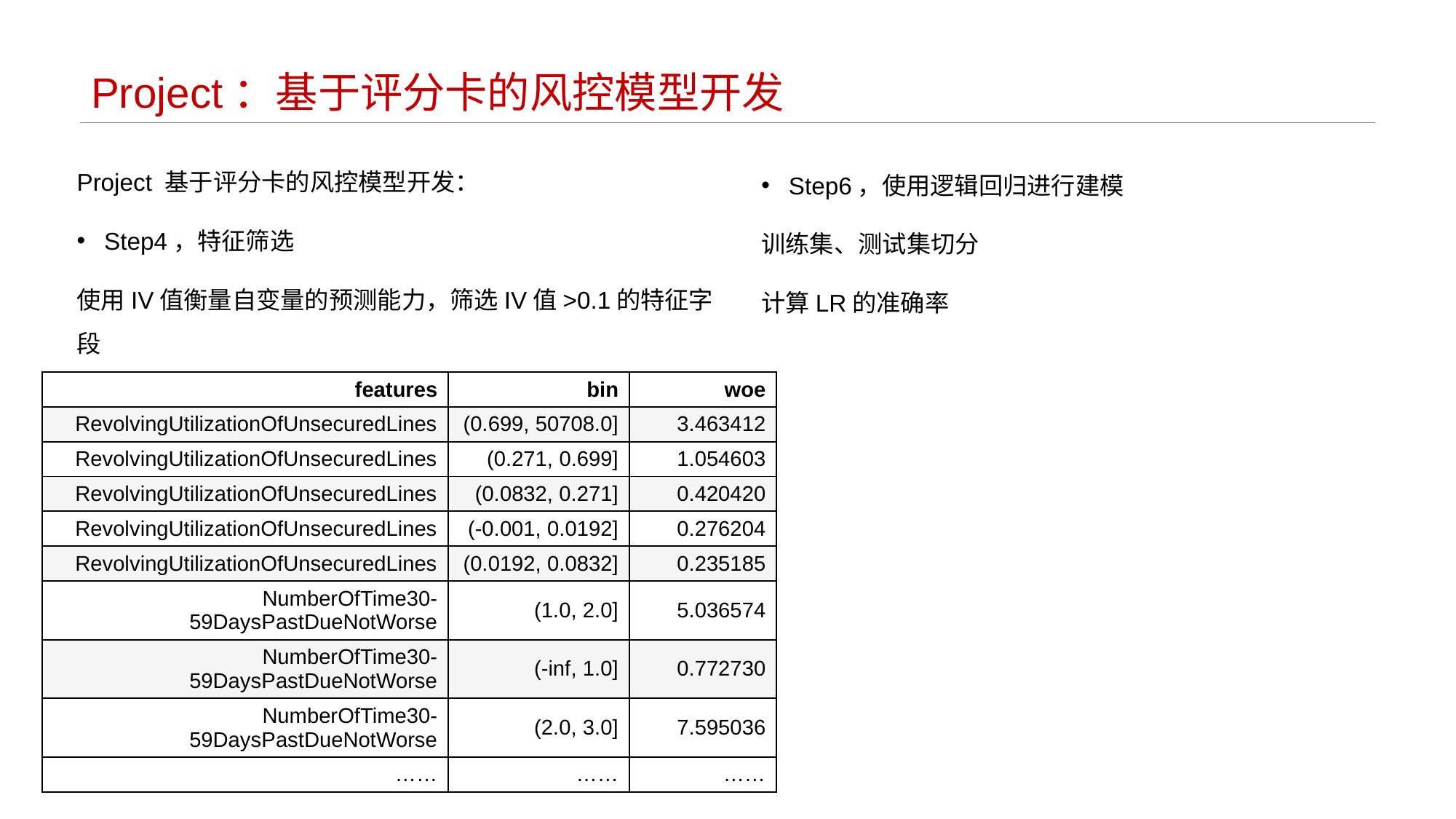

# Project：基于评分卡的风控模型开发
Project 基于评分卡的风控模型开发：
Step4，特征筛选
使用IV值衡量自变量的预测能力，筛选IV值>0.1的特征字段
Step5，对于筛选出来的特征，计算每个bin的WOE值

Step6，使用逻辑回归进行建模
训练集、测试集切分
计算LR的准确率

| features | bin | woe |
| --- | --- | --- |
| RevolvingUtilizationOfUnsecuredLines | (0.699, 50708.0] | 3.463412 |
| RevolvingUtilizationOfUnsecuredLines | (0.271, 0.699] | 1.054603 |
| RevolvingUtilizationOfUnsecuredLines | (0.0832, 0.271] | 0.420420 |
| RevolvingUtilizationOfUnsecuredLines | (-0.001, 0.0192] | 0.276204 |
| RevolvingUtilizationOfUnsecuredLines | (0.0192, 0.0832] | 0.235185 |
| NumberOfTime30-59DaysPastDueNotWorse | (1.0, 2.0] | 5.036574 |
| NumberOfTime30-59DaysPastDueNotWorse | (-inf, 1.0] | 0.772730 |
| NumberOfTime30-59DaysPastDueNotWorse | (2.0, 3.0] | 7.595036 |
| …… | …… | …… |